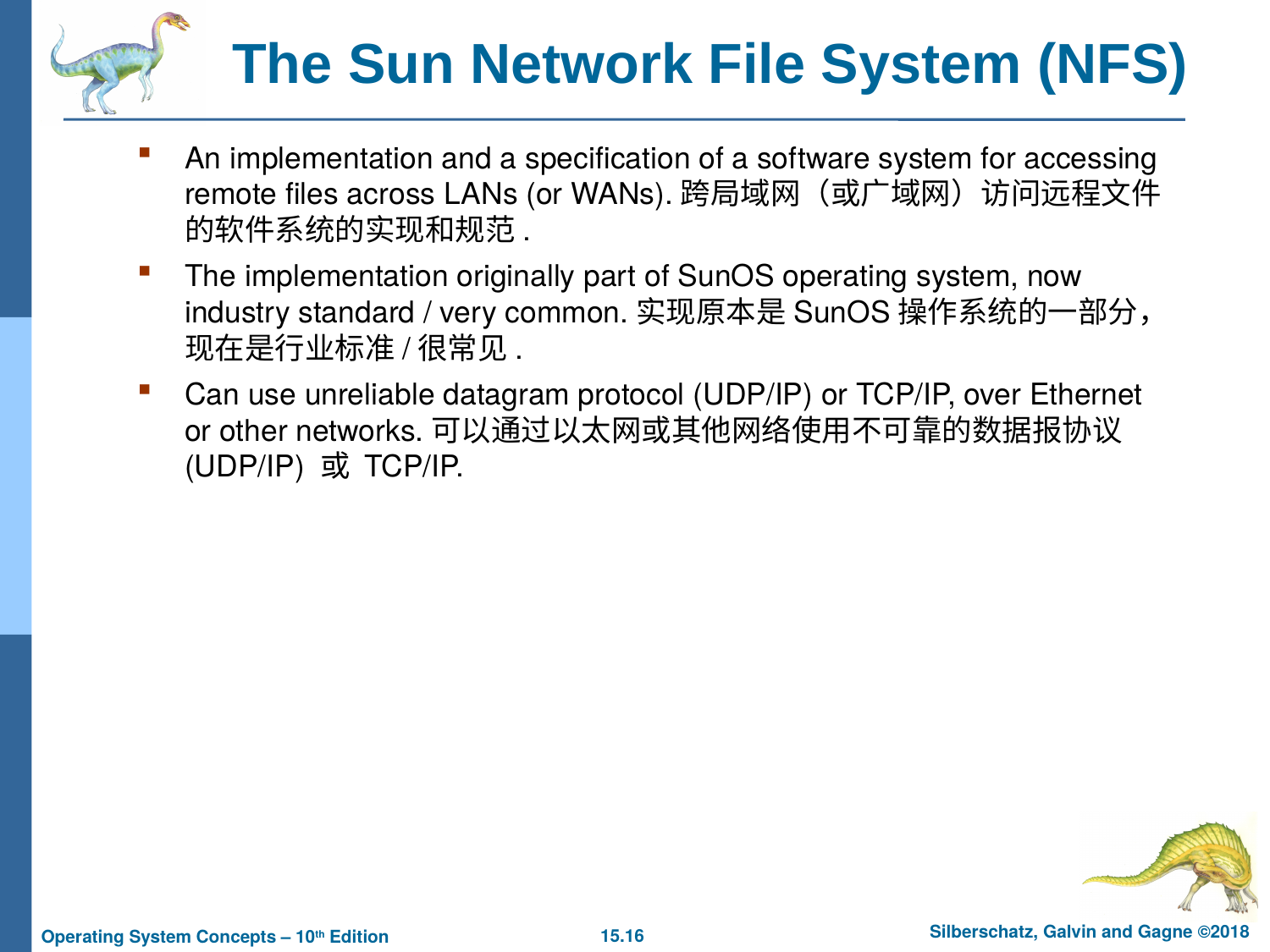

# The Sun Network File System (NFS)
An implementation and a specification of a software system for accessing remote files across LANs (or WANs).跨局域网（或广域网）访问远程文件的软件系统的实现和规范.
The implementation originally part of SunOS operating system, now industry standard / very common.实现原本是SunOS操作系统的一部分，现在是行业标准/很常见.
Can use unreliable datagram protocol (UDP/IP) or TCP/IP, over Ethernet or other networks.可以通过以太网或其他网络使用不可靠的数据报协议 (UDP/IP) 或 TCP/IP.